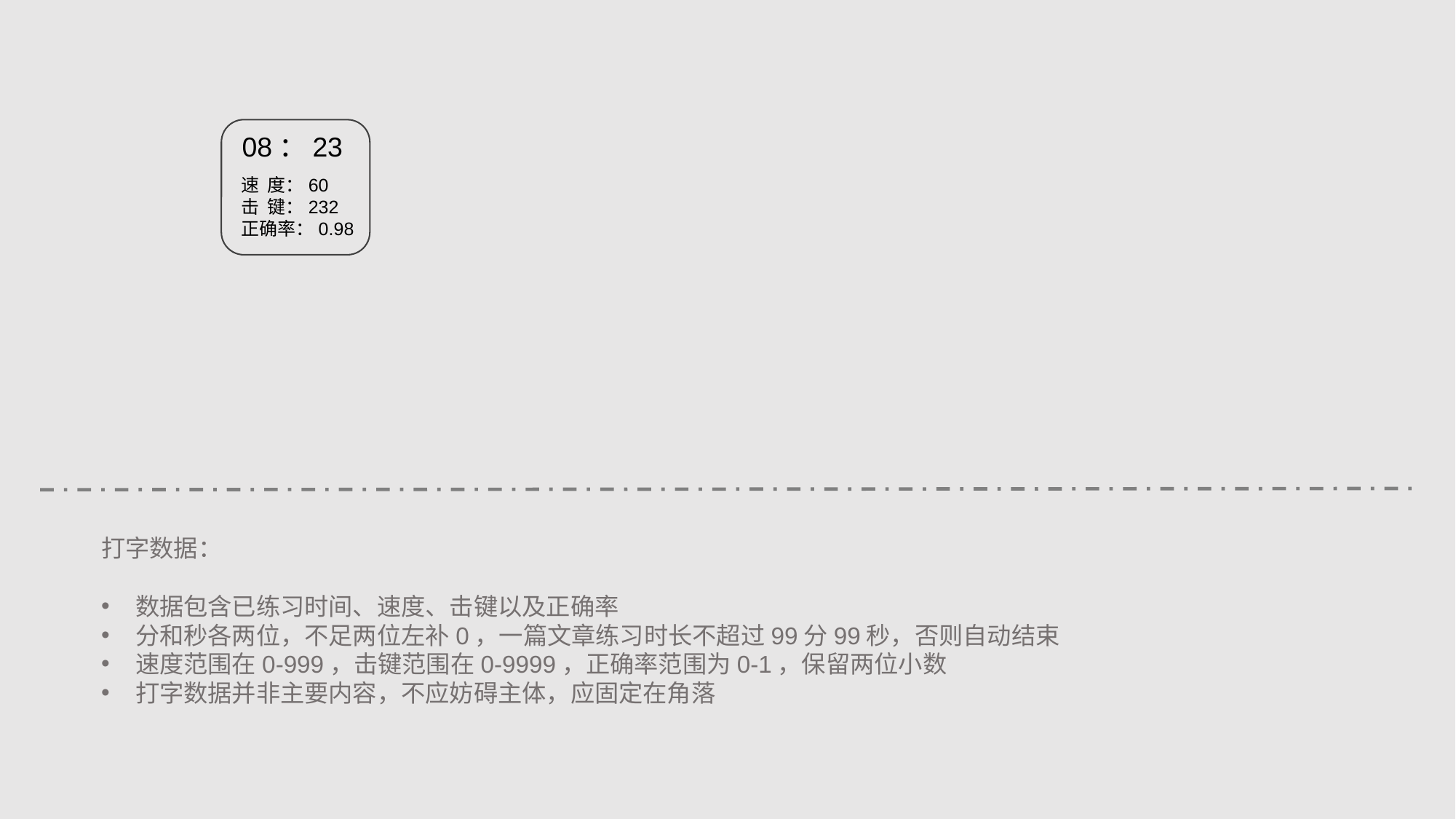

08：23
速  度：60
击  键：232
正确率：0.98
打字数据：

数据包含已练习时间、速度、击键以及正确率
分和秒各两位，不足两位左补0，一篇文章练习时长不超过99分99秒，否则自动结束
速度范围在0-999，击键范围在0-9999，正确率范围为0-1，保留两位小数
打字数据并非主要内容，不应妨碍主体，应固定在角落